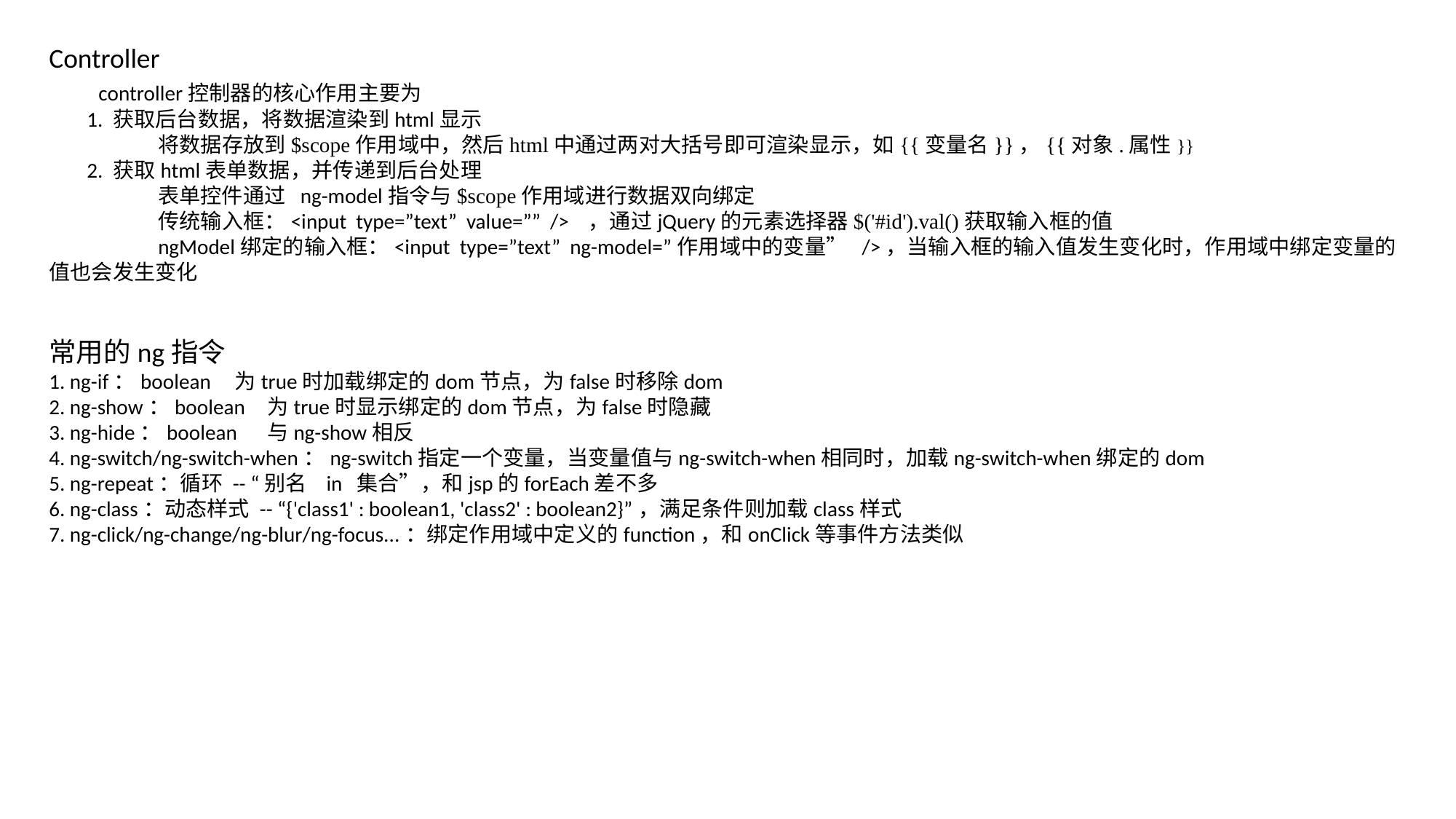

Controller
        controller控制器的核心作用主要为
        1. 获取后台数据，将数据渲染到html显示
	将数据存放到$scope作用域中，然后html中通过两对大括号即可渲染显示，如{{变量名}}，{{对象.属性}}
        2. 获取html表单数据，并传递到后台处理
	表单控件通过  ng-model指令与$scope作用域进行数据双向绑定
	传统输入框：<input  type=”text”  value=””  />   ，通过jQuery的元素选择器$('#id').val()获取输入框的值
	ngModel绑定的输入框：<input  type=”text”  ng-model=”作用域中的变量”  />，当输入框的输入值发生变化时，作用域中绑定变量的值也会发生变化

常用的ng指令
1. ng-if：boolean    为true时加载绑定的dom节点，为false时移除dom
2. ng-show：boolean	为true时显示绑定的dom节点，为false时隐藏
3. ng-hide：boolean	与ng-show相反
4. ng-switch/ng-switch-when：ng-switch指定一个变量，当变量值与ng-switch-when相同时，加载ng-switch-when绑定的dom
5. ng-repeat：循环 -- “别名   in  集合”，和jsp的forEach差不多
6. ng-class：动态样式 -- “{'class1' : boolean1, 'class2' : boolean2}”，满足条件则加载class样式
7. ng-click/ng-change/ng-blur/ng-focus...：绑定作用域中定义的function，和onClick等事件方法类似